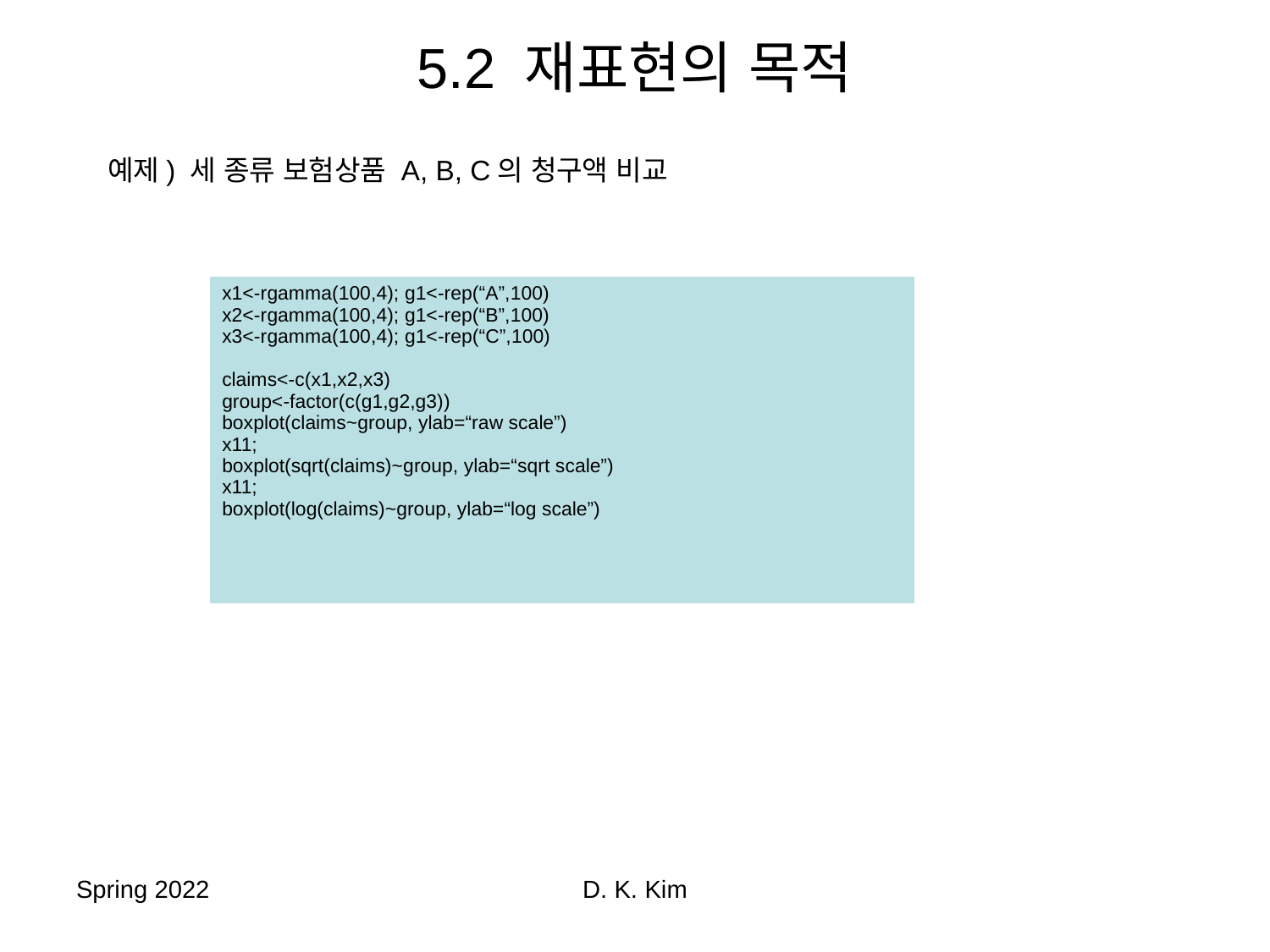

# 5.2 재표현의 목적
   예제) 세 종류 보험상품 A, B, C의 청구액 비교

| x1<-rgamma(100,4); g1<-rep(“A”,100) x2<-rgamma(100,4); g1<-rep(“B”,100) x3<-rgamma(100,4); g1<-rep(“C”,100) claims<-c(x1,x2,x3) group<-factor(c(g1,g2,g3)) boxplot(claims~group, ylab=“raw scale”) x11; boxplot(sqrt(claims)~group, ylab=“sqrt scale”) x11; boxplot(log(claims)~group, ylab=“log scale”) |
| --- |
Spring 2022
D. K. Kim